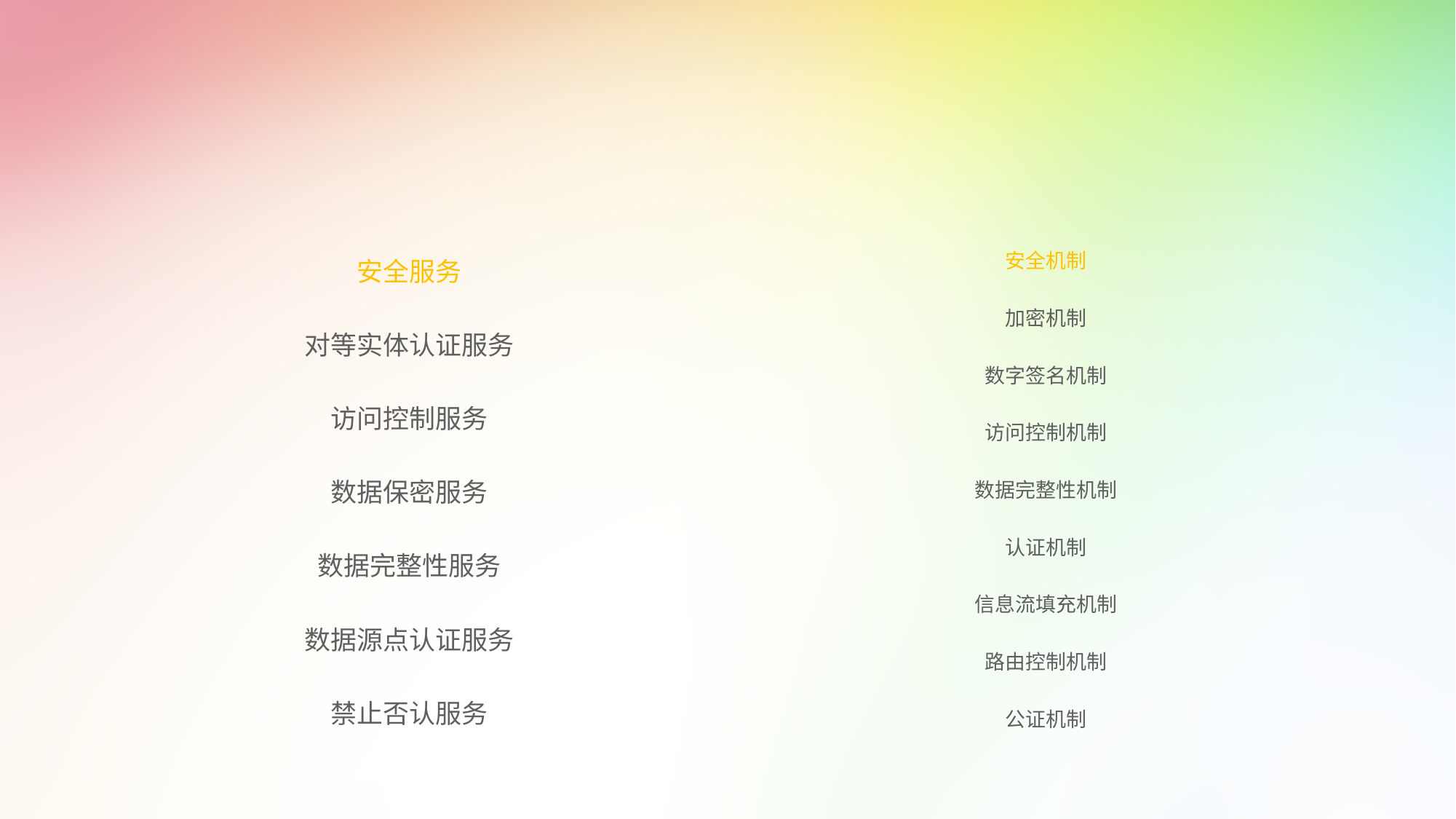

#
安全服务
对等实体认证服务
访问控制服务
数据保密服务
数据完整性服务
数据源点认证服务
禁止否认服务
安全机制
加密机制
数字签名机制
访问控制机制
数据完整性机制
认证机制
信息流填充机制
路由控制机制
公证机制